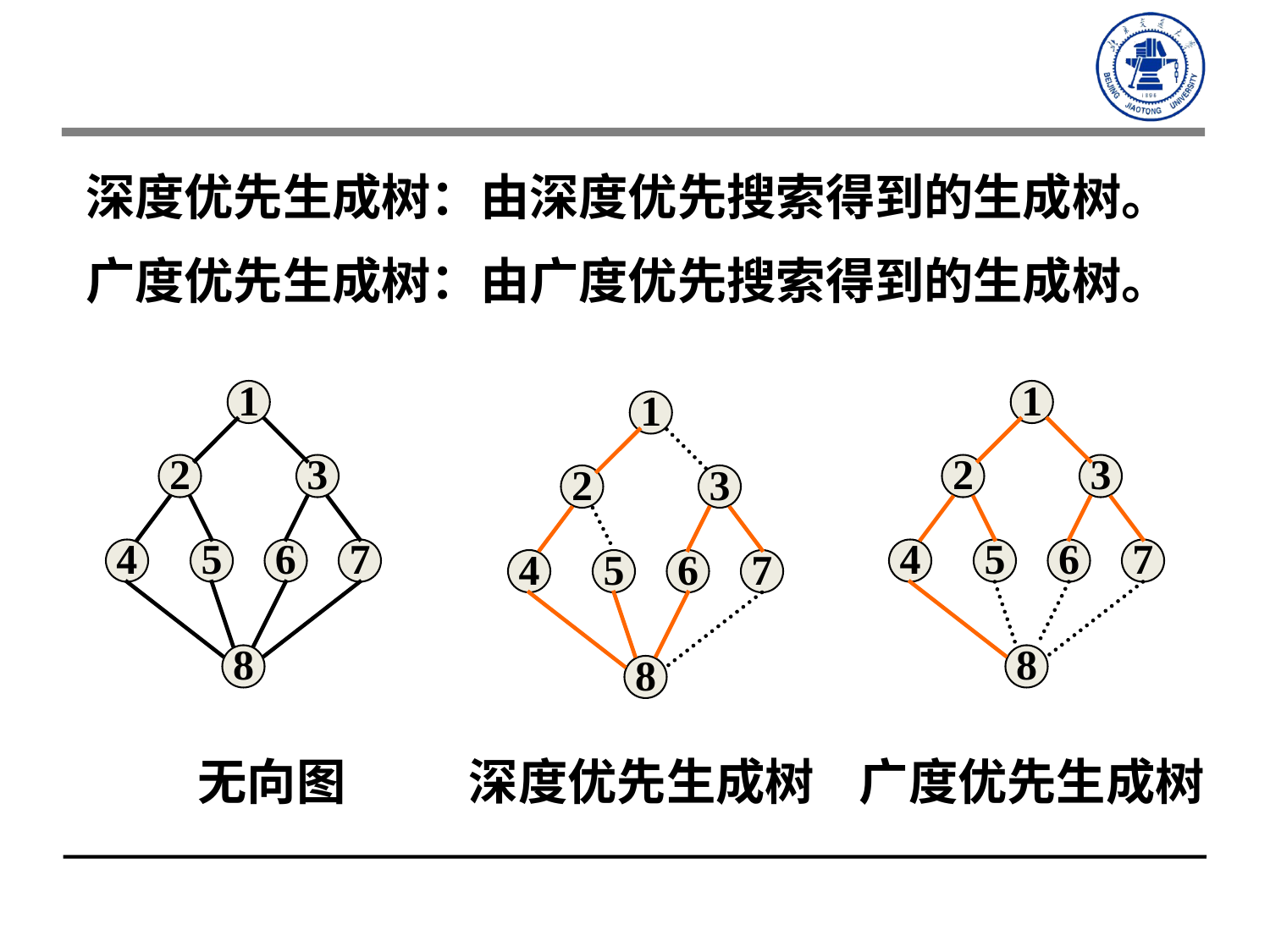

深度优先生成树：由深度优先搜索得到的生成树。
广度优先生成树：由广度优先搜索得到的生成树。
1

2
3

4
5
6
7

8
       无向图           深度优先生成树    广度优先生成树
1

2
3

4
5
6
7

8
1

2
3

4
5
6
7

8